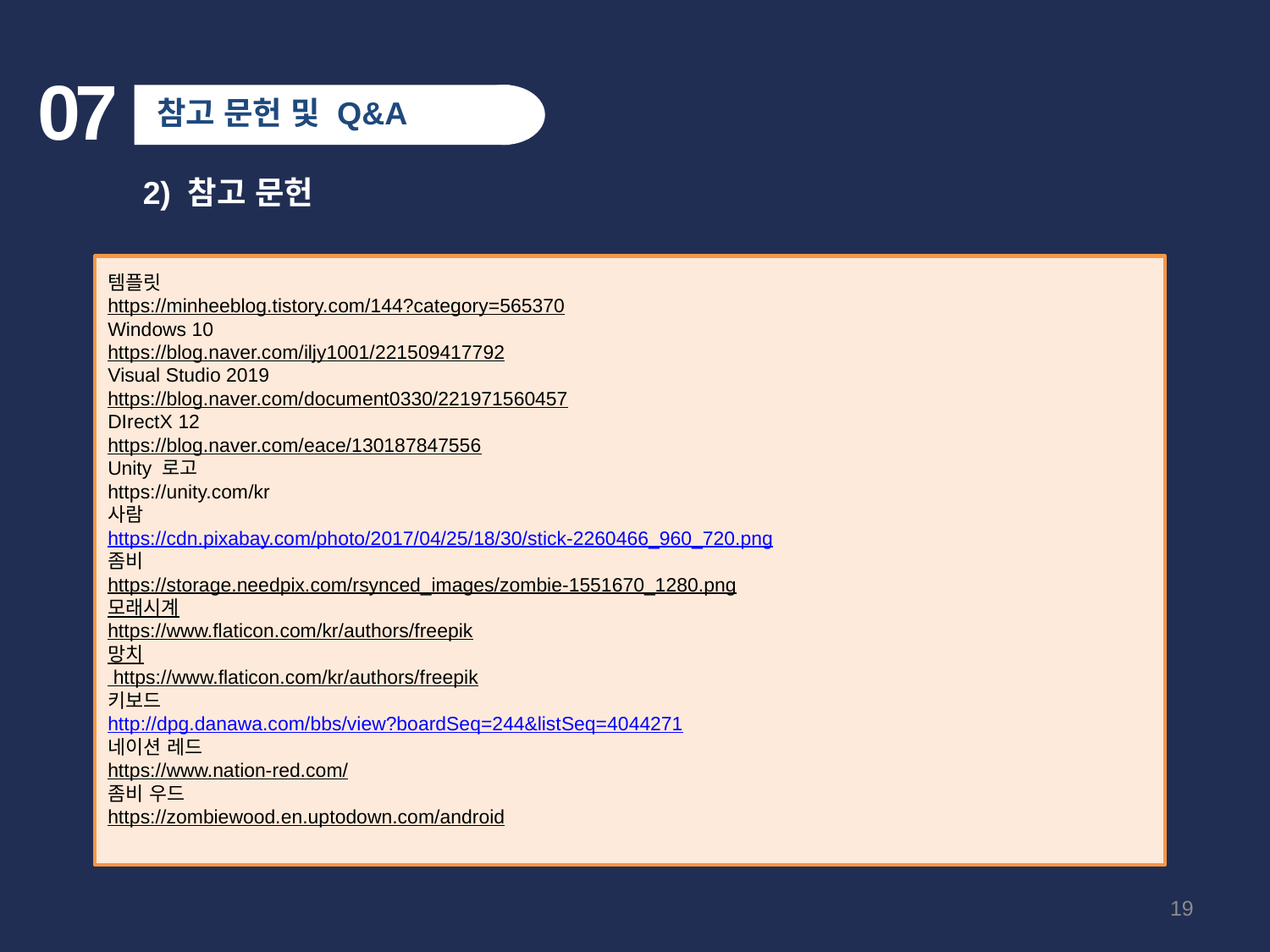

07

참고 문헌 및 Q&A
2) 참고 문헌
템플릿
https://minheeblog.tistory.com/144?category=565370
Windows 10
https://blog.naver.com/iljy1001/221509417792
Visual Studio 2019
https://blog.naver.com/document0330/221971560457
DIrectX 12
https://blog.naver.com/eace/130187847556
Unity 로고
https://unity.com/kr
사람
https://cdn.pixabay.com/photo/2017/04/25/18/30/stick-2260466_960_720.png
좀비
https://storage.needpix.com/rsynced_images/zombie-1551670_1280.png
모래시계
https://www.flaticon.com/kr/authors/freepik
망치
 https://www.flaticon.com/kr/authors/freepik
키보드
http://dpg.danawa.com/bbs/view?boardSeq=244&listSeq=4044271
네이션 레드
https://www.nation-red.com/
좀비 우드
https://zombiewood.en.uptodown.com/android

19